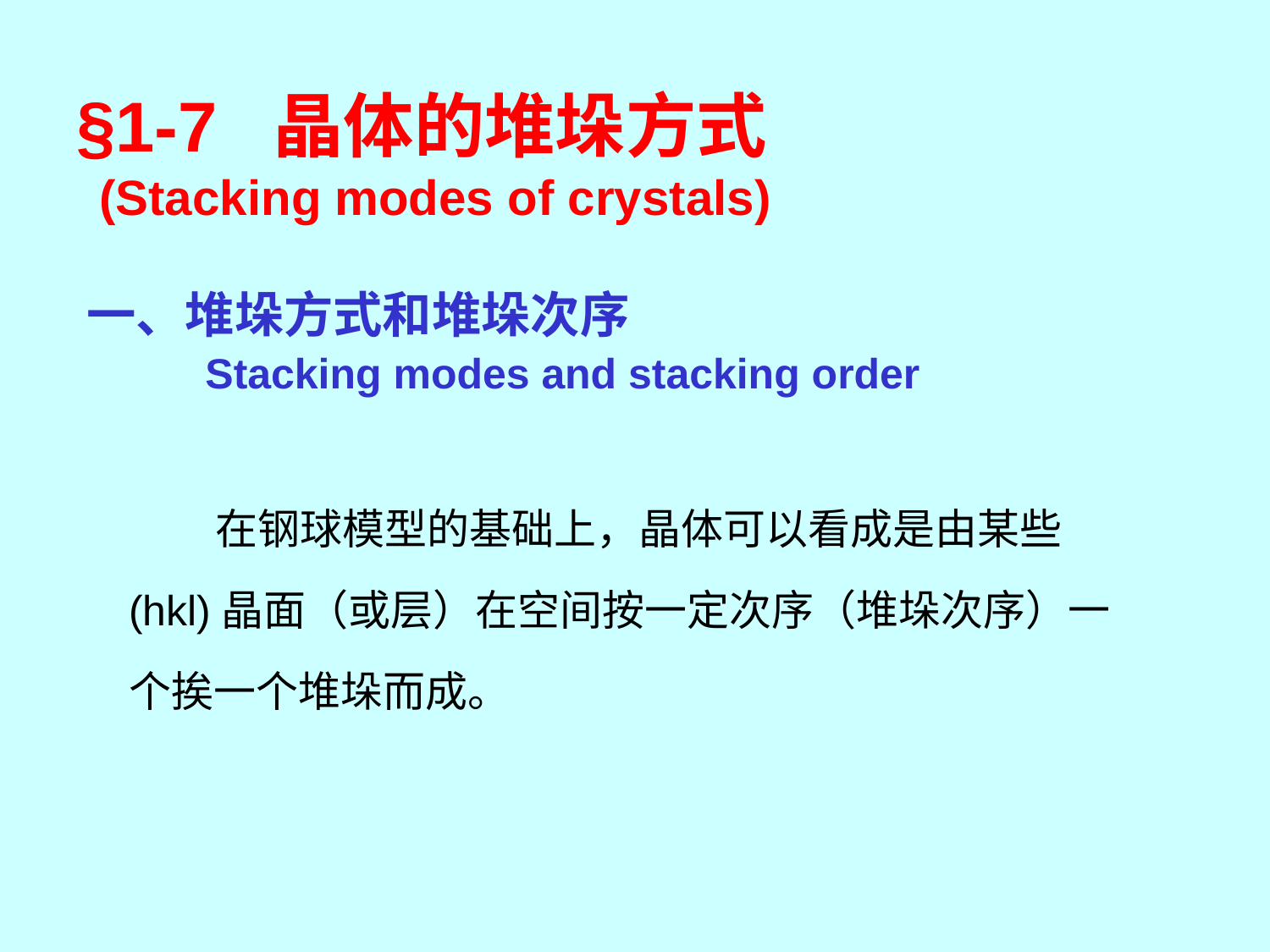

# §1-7  晶体的堆垛方式 (Stacking modes of crystals)
一、堆垛方式和堆垛次序
          Stacking modes and stacking order
        在钢球模型的基础上，晶体可以看成是由某些(hkl)晶面（或层）在空间按一定次序（堆垛次序）一个挨一个堆垛而成。